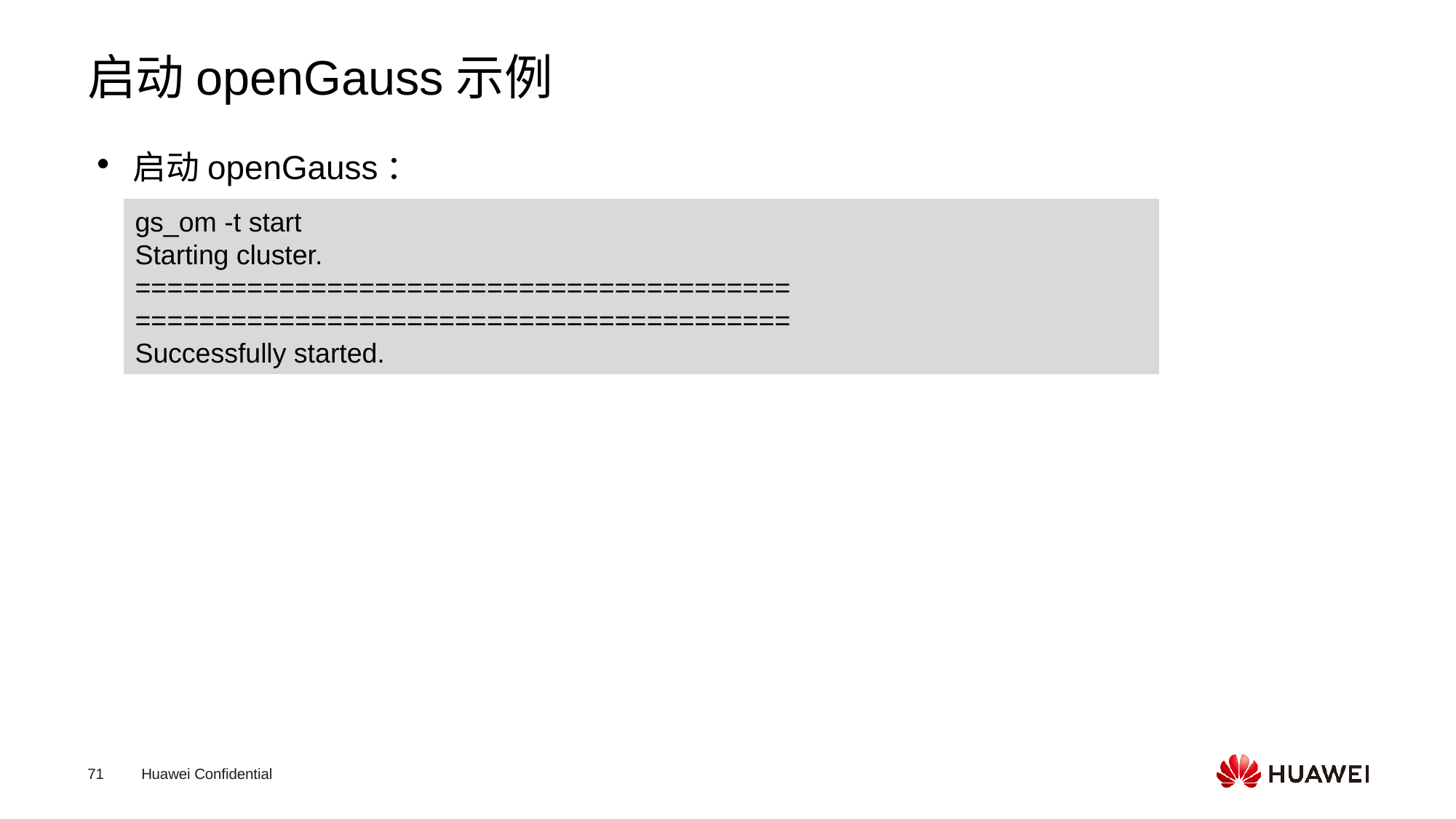

# 启动openGauss示例
启动openGauss：

gs_om -t start
Starting cluster.
=========================================
=========================================
Successfully started.